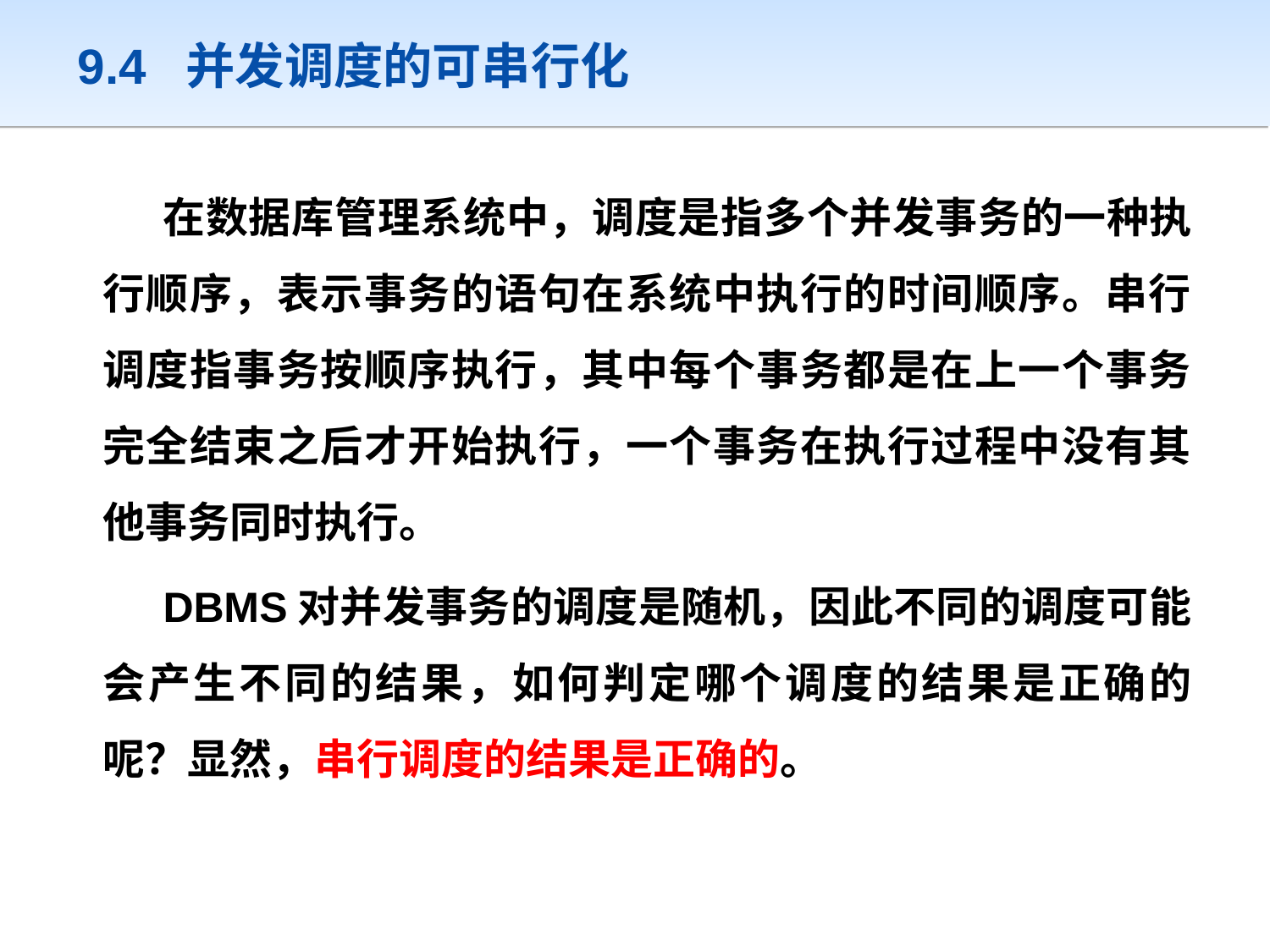

# 9.4  并发调度的可串行化
在数据库管理系统中，调度是指多个并发事务的一种执行顺序，表示事务的语句在系统中执行的时间顺序。串行调度指事务按顺序执行，其中每个事务都是在上一个事务完全结束之后才开始执行，一个事务在执行过程中没有其他事务同时执行。
DBMS对并发事务的调度是随机，因此不同的调度可能会产生不同的结果，如何判定哪个调度的结果是正确的呢？显然，串行调度的结果是正确的。